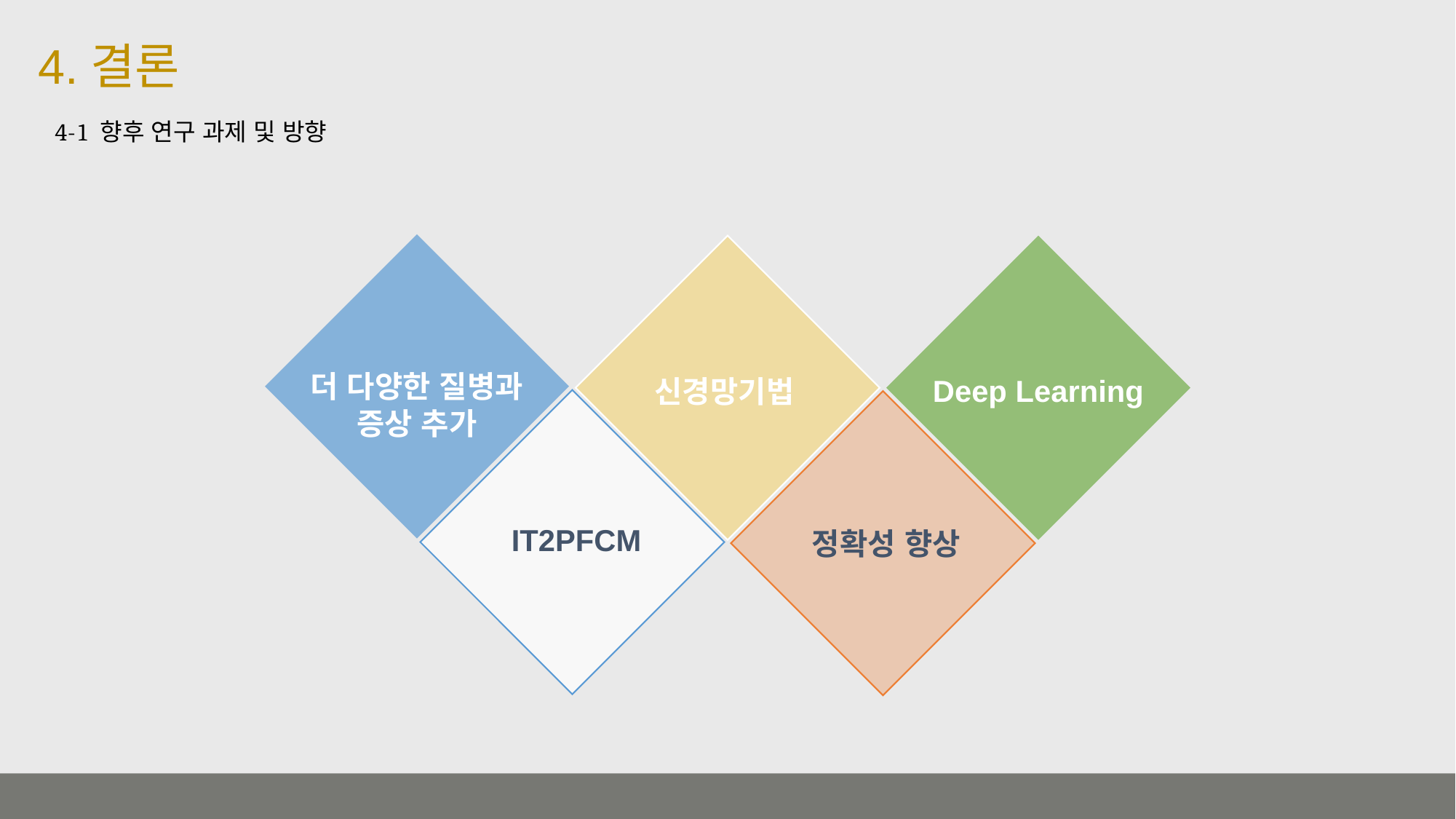

# 4.결론
4-1 향후 연구 과제 및 방향

더 다양한 질병과
증상 추가
Deep Learning
신경망기법

 IT2PFCM
정확성 향상